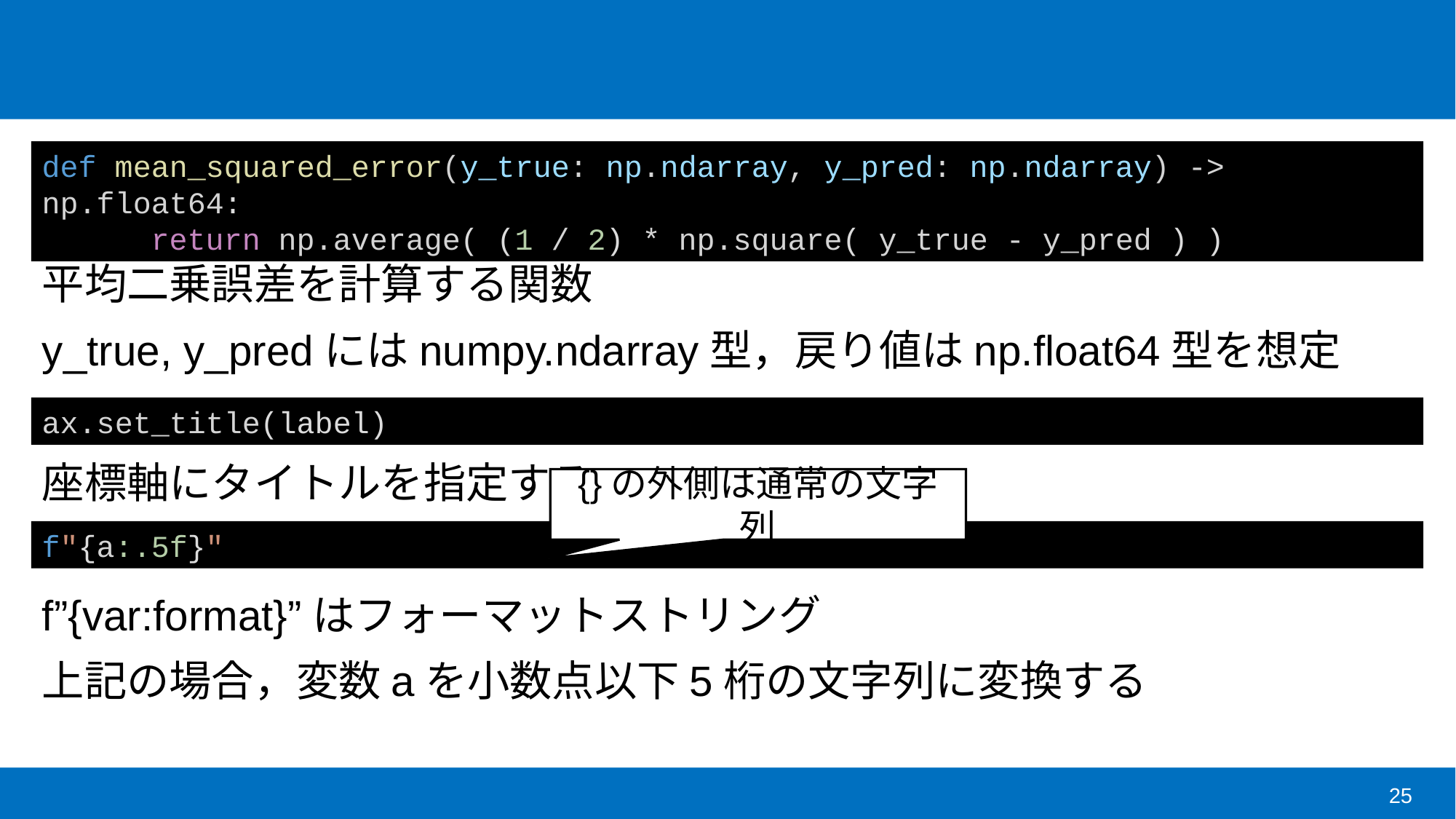

#

平均二乗誤差を計算する関数
y_true, y_predにはnumpy.ndarray型，戻り値はnp.float64型を想定

座標軸にタイトルを指定する

f”{var:format}”はフォーマットストリング
上記の場合，変数aを小数点以下5桁の文字列に変換する
def mean_squared_error(y_true: np.ndarray, y_pred: np.ndarray) -> np.float64:
	return np.average( (1 / 2) * np.square( y_true - y_pred ) )
ax.set_title(label)
{}の外側は通常の文字列
f"{a:.5f}"
25